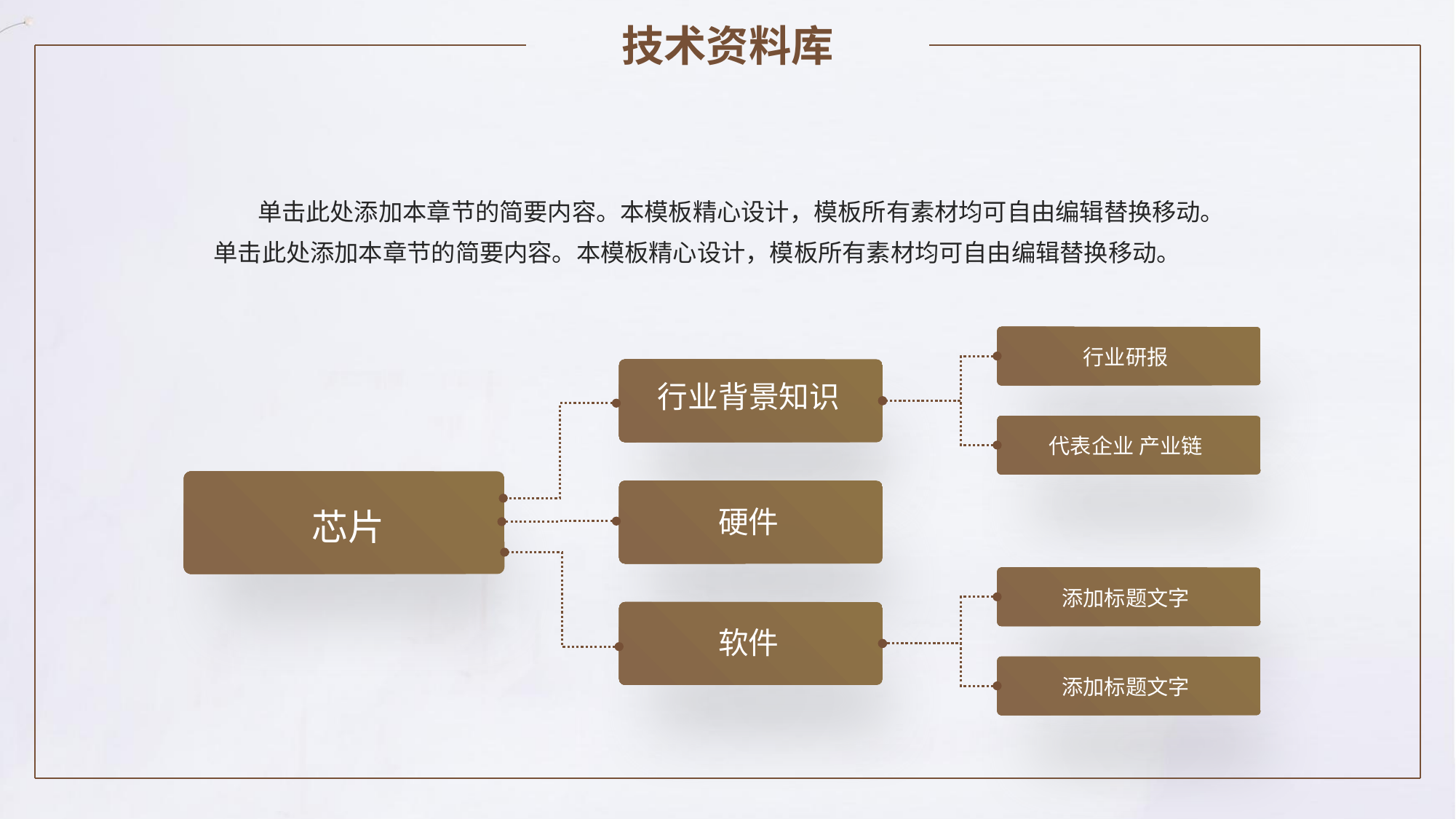

技术资料库
       单击此处添加本章节的简要内容。本模板精心设计，模板所有素材均可自由编辑替换移动。单击此处添加本章节的简要内容。本模板精心设计，模板所有素材均可自由编辑替换移动。

行业研报

行业背景知识

代表企业 产业链

芯片
硬件

添加标题文字

软件

添加标题文字